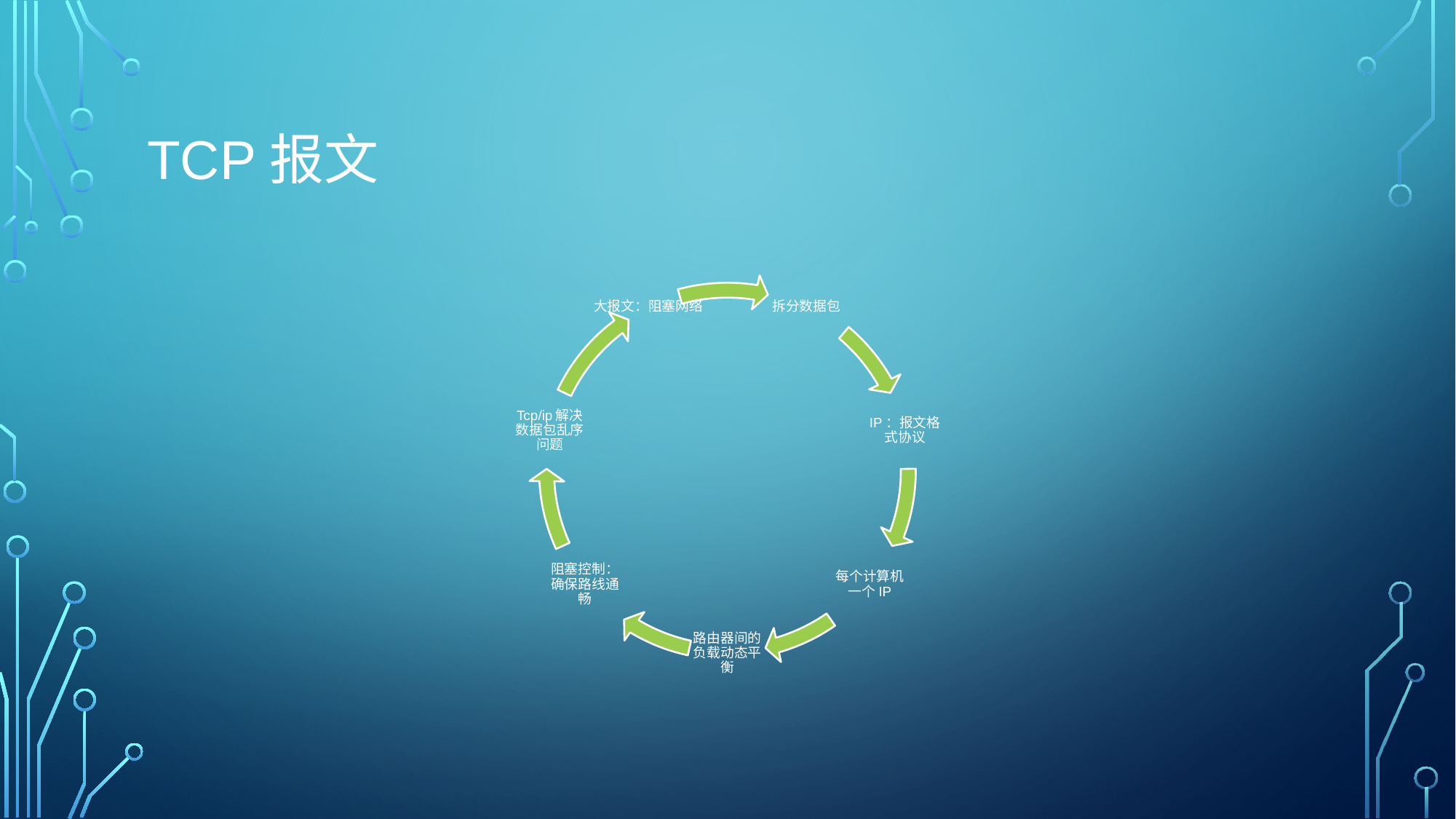

# Tcp报文
拆分数据包
IP：报文格式协议
每个计算机一个IP
路由器间的负载动态平衡
阻塞控制：确保路线通畅
Tcp/ip解决数据包乱序问题
大报文：阻塞网络